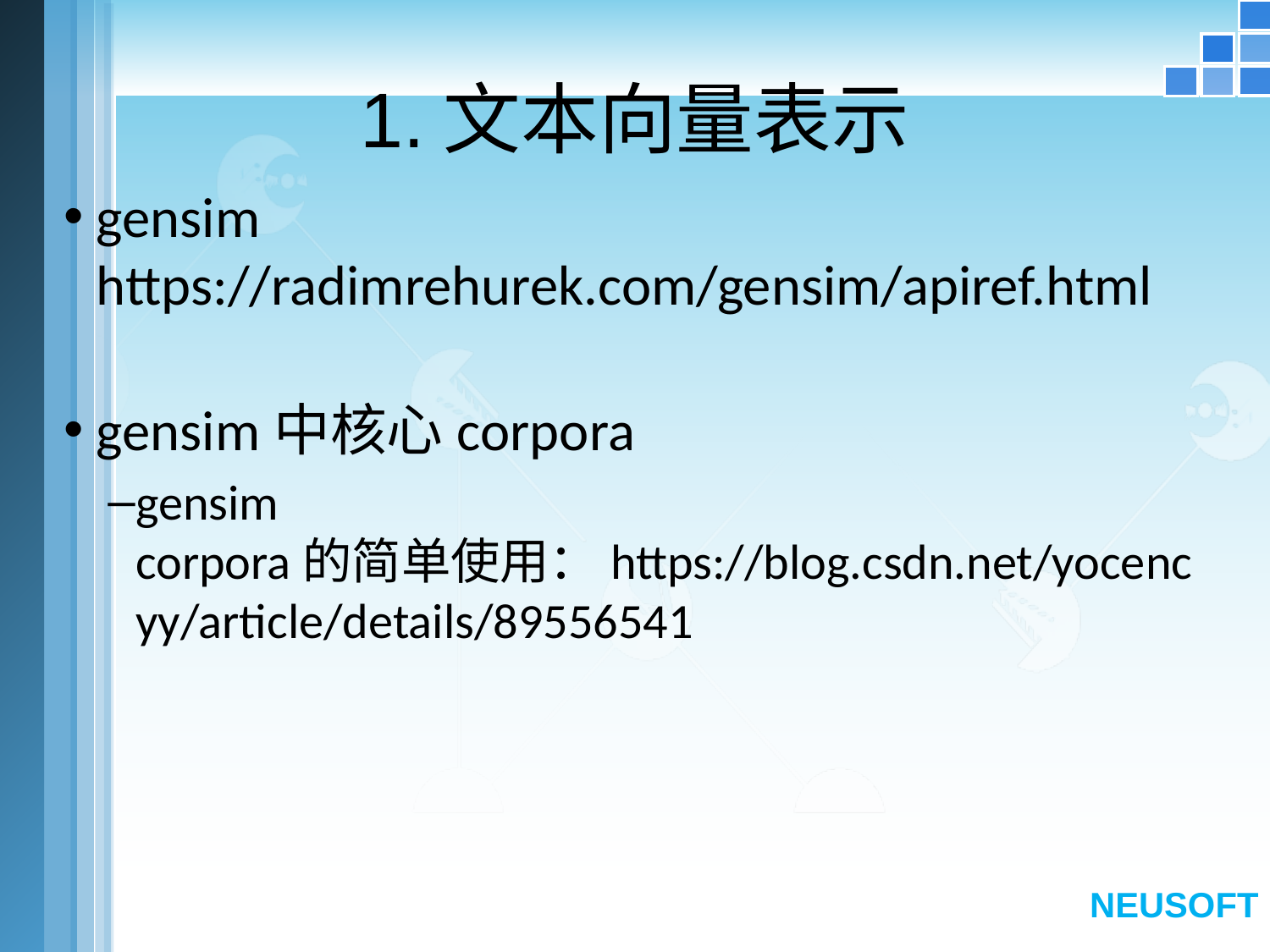

# 1.文本向量表示
gensim
https://radimrehurek.com/gensim/apiref.html
gensim中核心corpora
gensim corpora的简单使用：https://blog.csdn.net/yocencyy/article/details/89556541